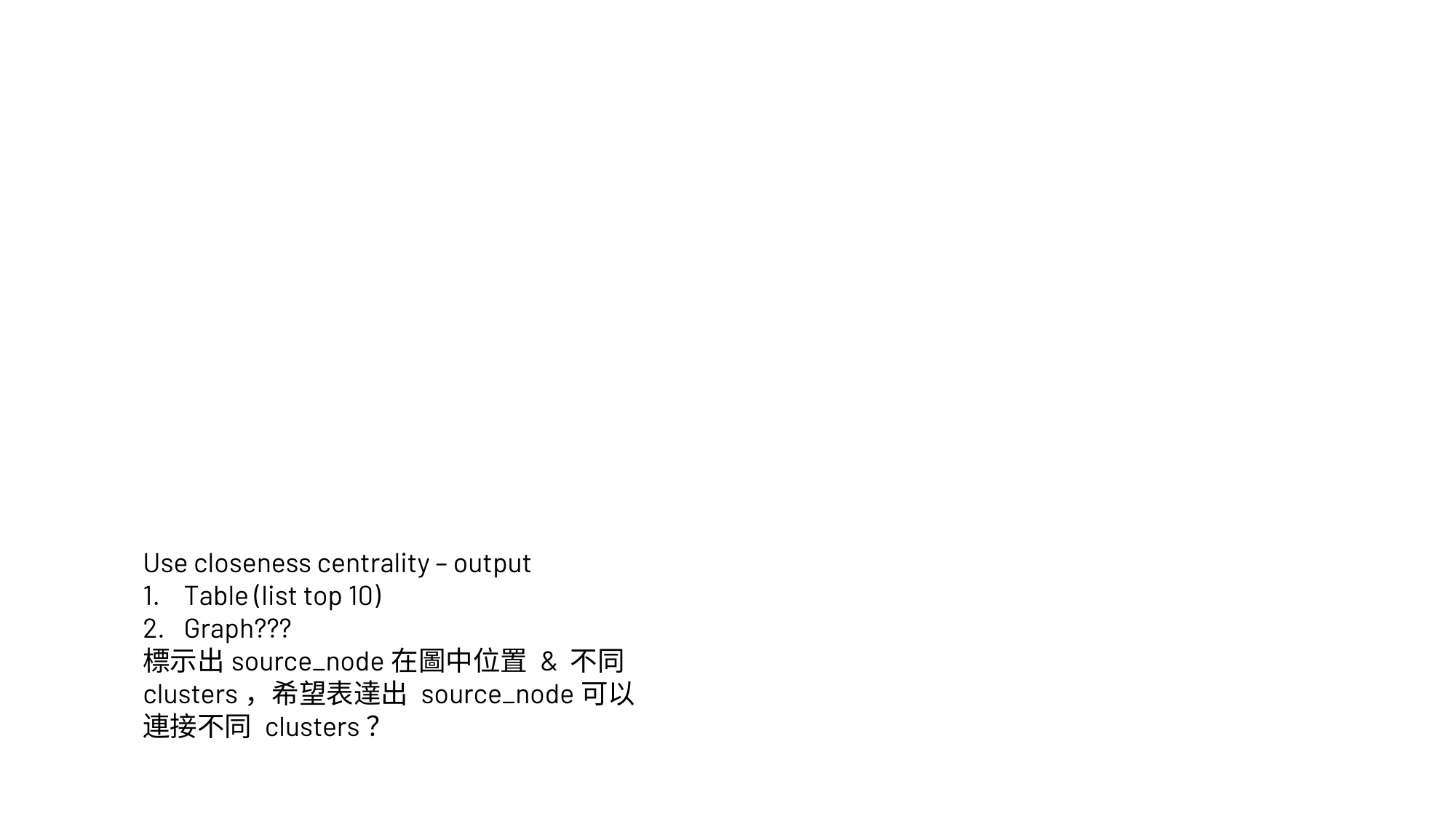

Use closeness centrality – output
Table (list top 10)
Graph???
標示出source_node在圖中位置 & 不同clusters，希望表達出 source_node可以連接不同 clusters？